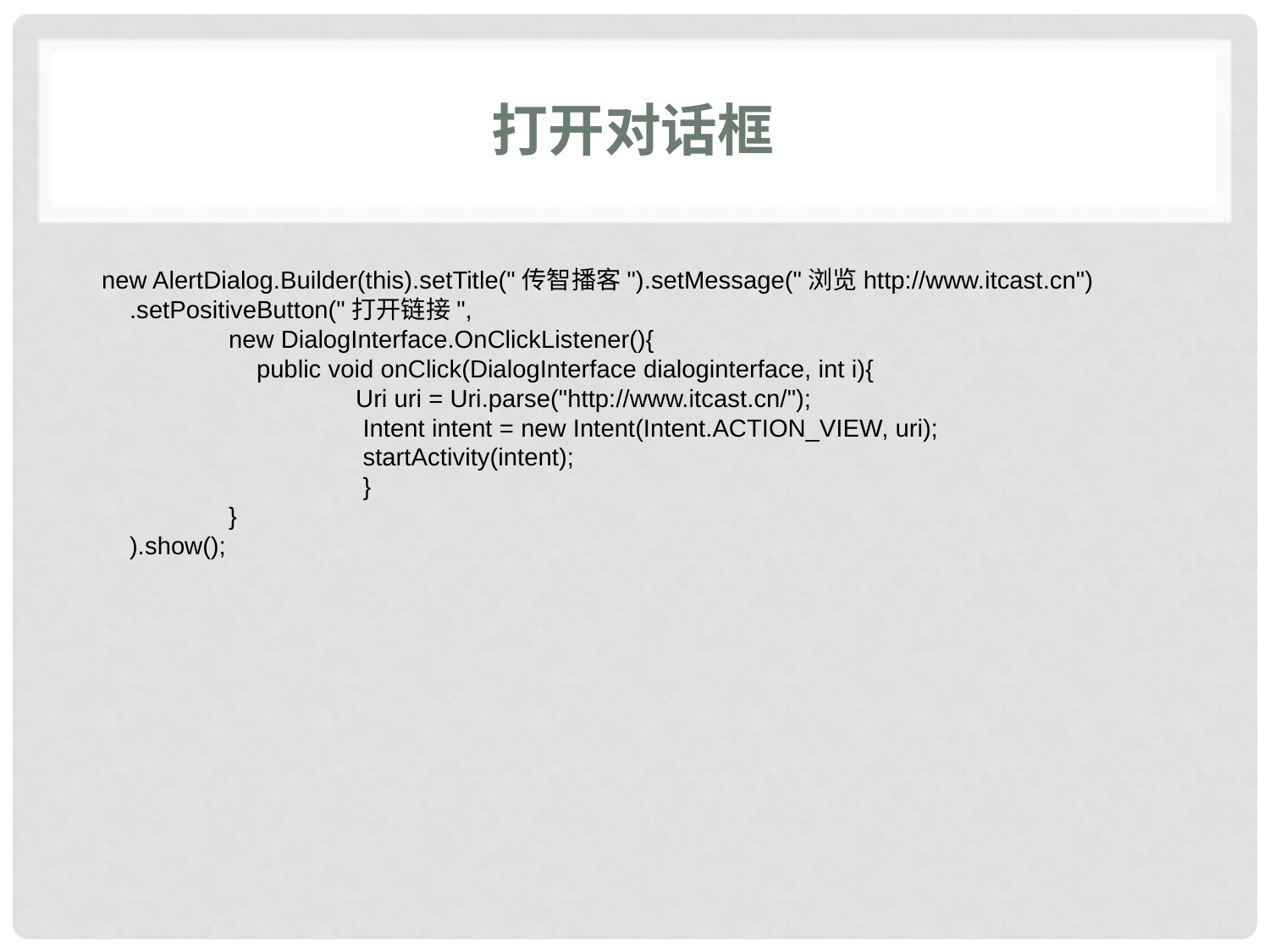

# 打开对话框
new AlertDialog.Builder(this).setTitle("传智播客").setMessage("浏览http://www.itcast.cn")
    .setPositiveButton("打开链接",
    	new DialogInterface.OnClickListener(){
    	    public void onClick(DialogInterface dialoginterface, int i){
	    	Uri uri = Uri.parse("http://www.itcast.cn/");
	    	 Intent intent = new Intent(Intent.ACTION_VIEW, uri);
	    	 startActivity(intent);
    		 }
    	}
    ).show();